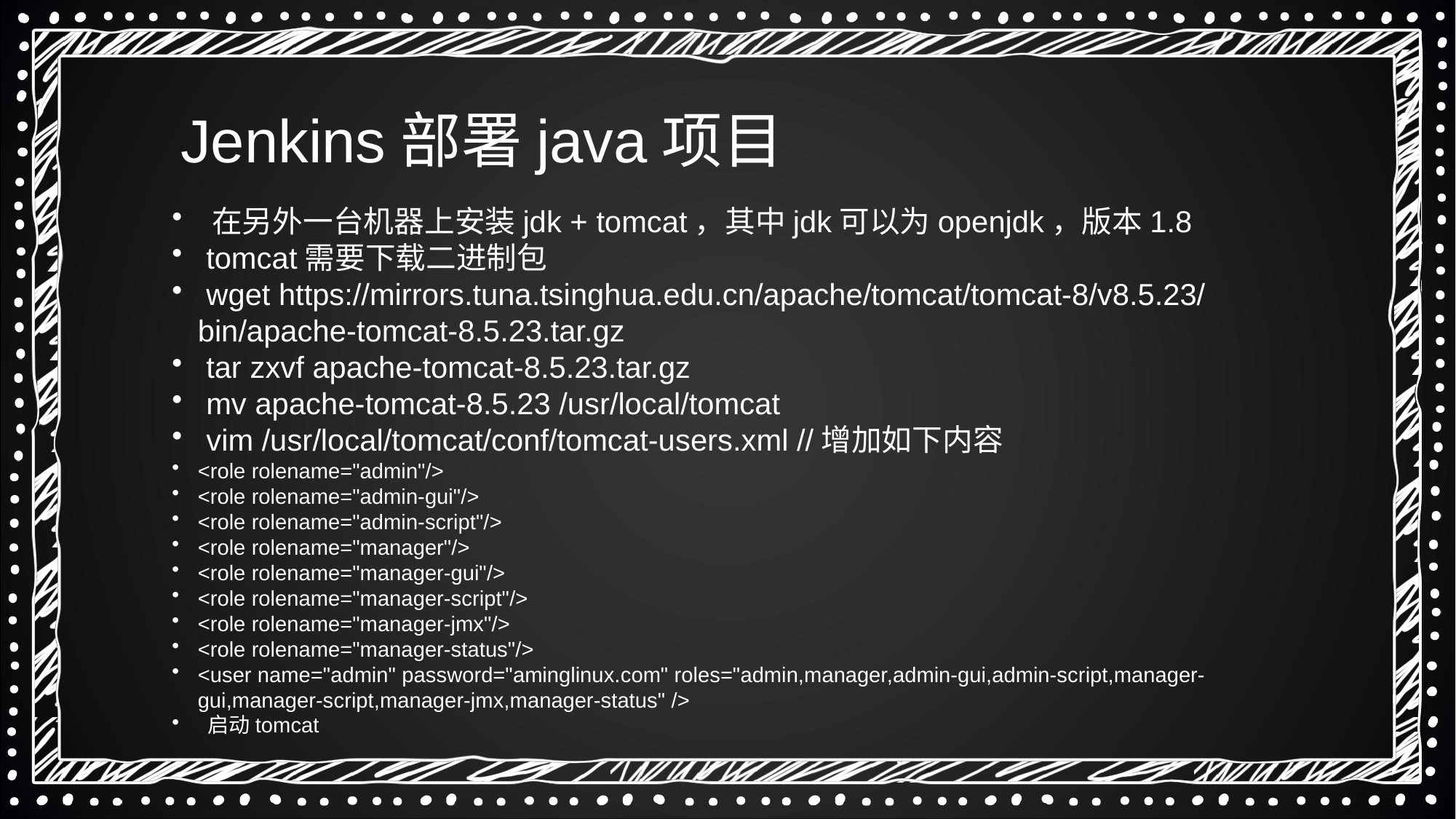

Jenkins部署java项目
 在另外一台机器上安装jdk + tomcat，其中jdk可以为openjdk，版本1.8
 tomcat需要下载二进制包
 wget https://mirrors.tuna.tsinghua.edu.cn/apache/tomcat/tomcat-8/v8.5.23/bin/apache-tomcat-8.5.23.tar.gz
 tar zxvf apache-tomcat-8.5.23.tar.gz
 mv apache-tomcat-8.5.23 /usr/local/tomcat
 vim /usr/local/tomcat/conf/tomcat-users.xml //增加如下内容
<role rolename="admin"/>
<role rolename="admin-gui"/>
<role rolename="admin-script"/>
<role rolename="manager"/>
<role rolename="manager-gui"/>
<role rolename="manager-script"/>
<role rolename="manager-jmx"/>
<role rolename="manager-status"/>
<user name="admin" password="aminglinux.com" roles="admin,manager,admin-gui,admin-script,manager-gui,manager-script,manager-jmx,manager-status" />
 启动tomcat